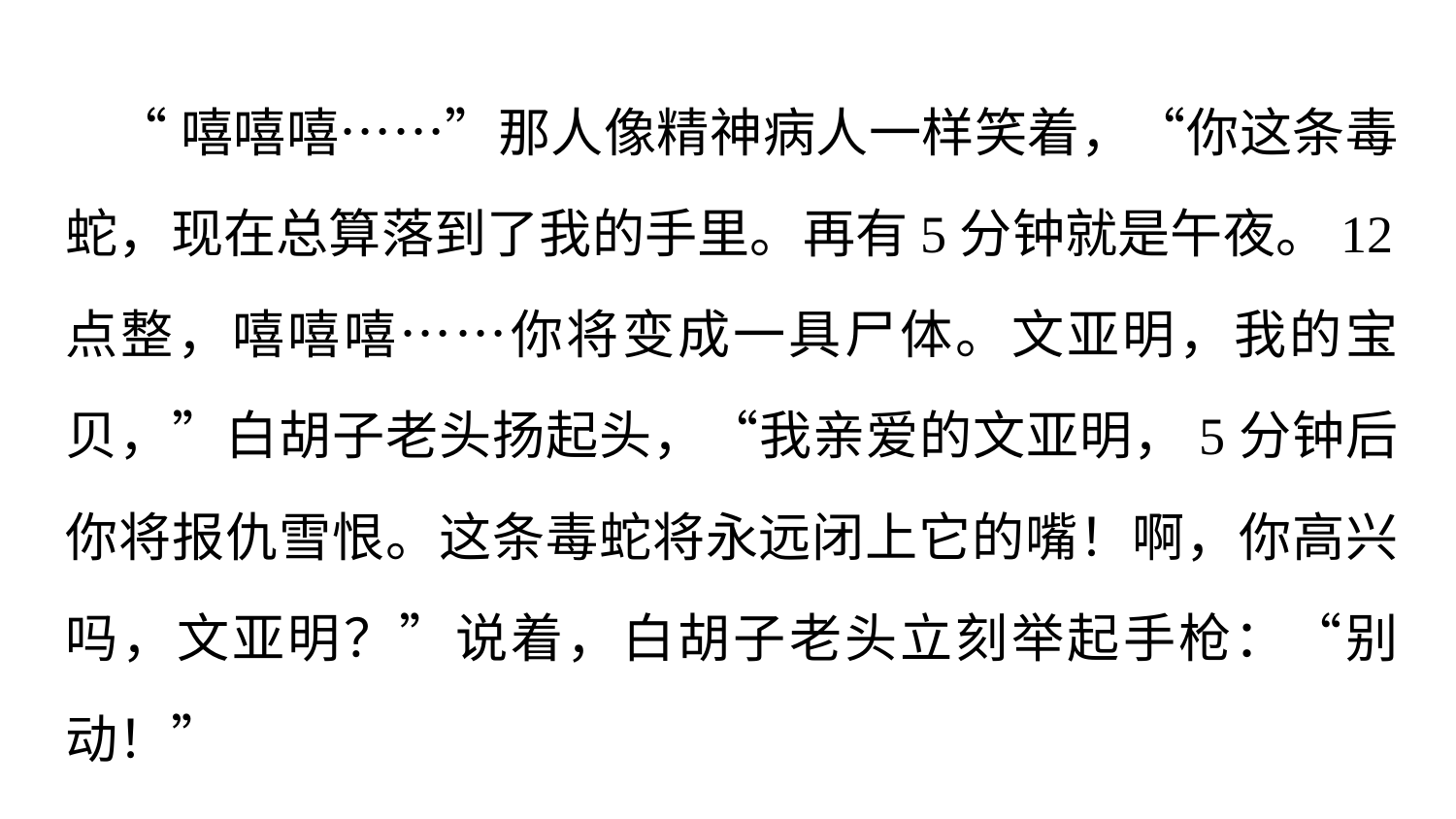

“嘻嘻嘻……”那人像精神病人一样笑着，“你这条毒蛇，现在总算落到了我的手里。再有5分钟就是午夜。12点整，嘻嘻嘻……你将变成一具尸体。文亚明，我的宝贝，”白胡子老头扬起头，“我亲爱的文亚明，5分钟后你将报仇雪恨。这条毒蛇将永远闭上它的嘴！啊，你高兴吗，文亚明？”说着，白胡子老头立刻举起手枪：“别动！”